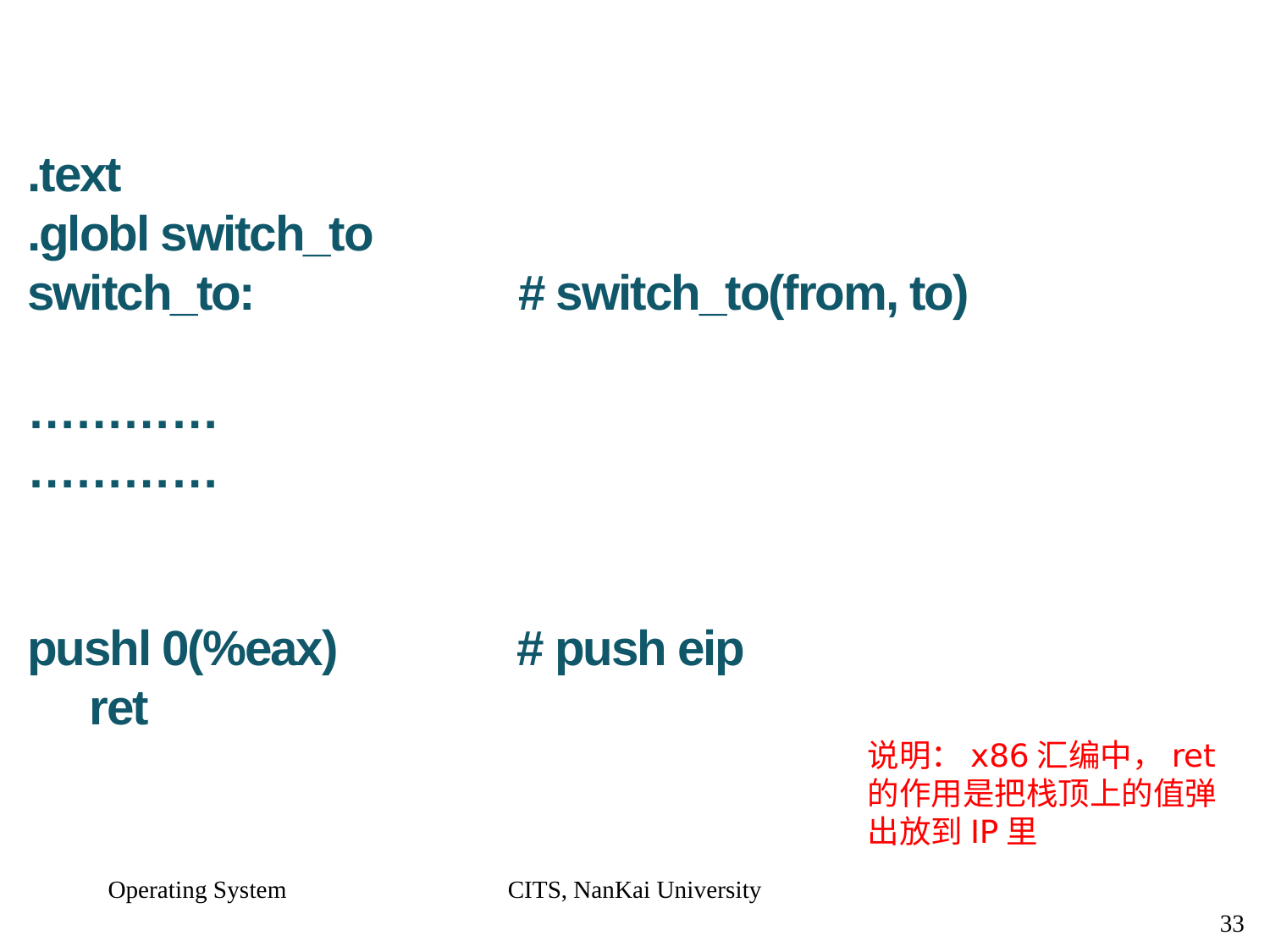

.text
.globl switch_to
switch_to:                      # switch_to(from, to)

…………
…………

pushl 0(%eax)               # push eip
     ret
说明：x86汇编中，ret的作用是把栈顶上的值弹出放到IP里
Operating System
CITS, NanKai University
33